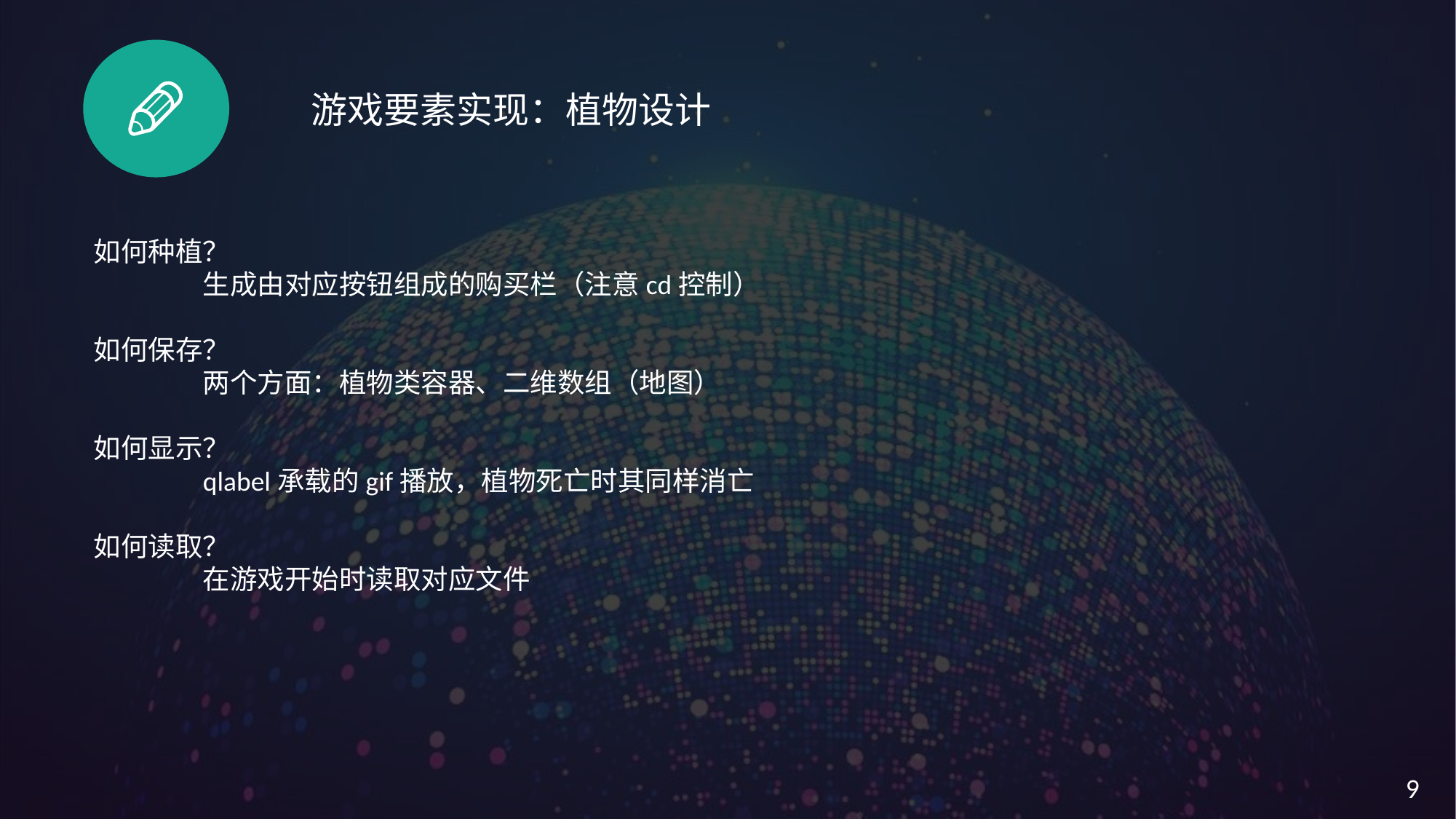

游戏要素实现：植物设计
如何种植？
	生成由对应按钮组成的购买栏（注意cd控制）

如何保存？
	两个方面：植物类容器、二维数组（地图）

如何显示？
	qlabel承载的gif播放，植物死亡时其同样消亡

如何读取？
	在游戏开始时读取对应文件
9